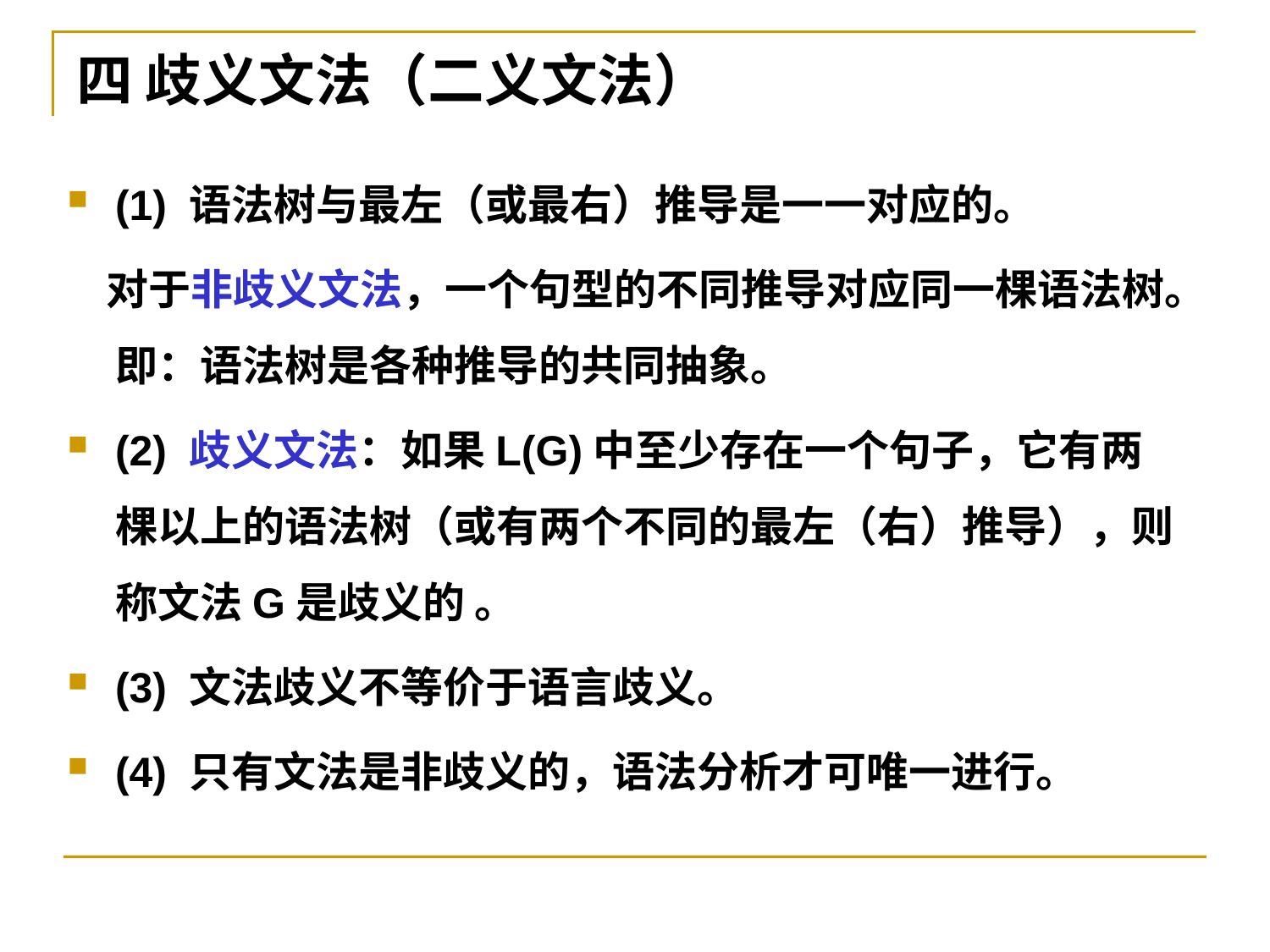

# 四 歧义文法（二义文法）
(1) 语法树与最左（或最右）推导是一一对应的。
   对于非歧义文法，一个句型的不同推导对应同一棵语法树。即：语法树是各种推导的共同抽象。
(2) 歧义文法：如果L(G)中至少存在一个句子，它有两棵以上的语法树（或有两个不同的最左（右）推导），则称文法G是歧义的 。
(3) 文法歧义不等价于语言歧义。
(4) 只有文法是非歧义的，语法分析才可唯一进行。
106